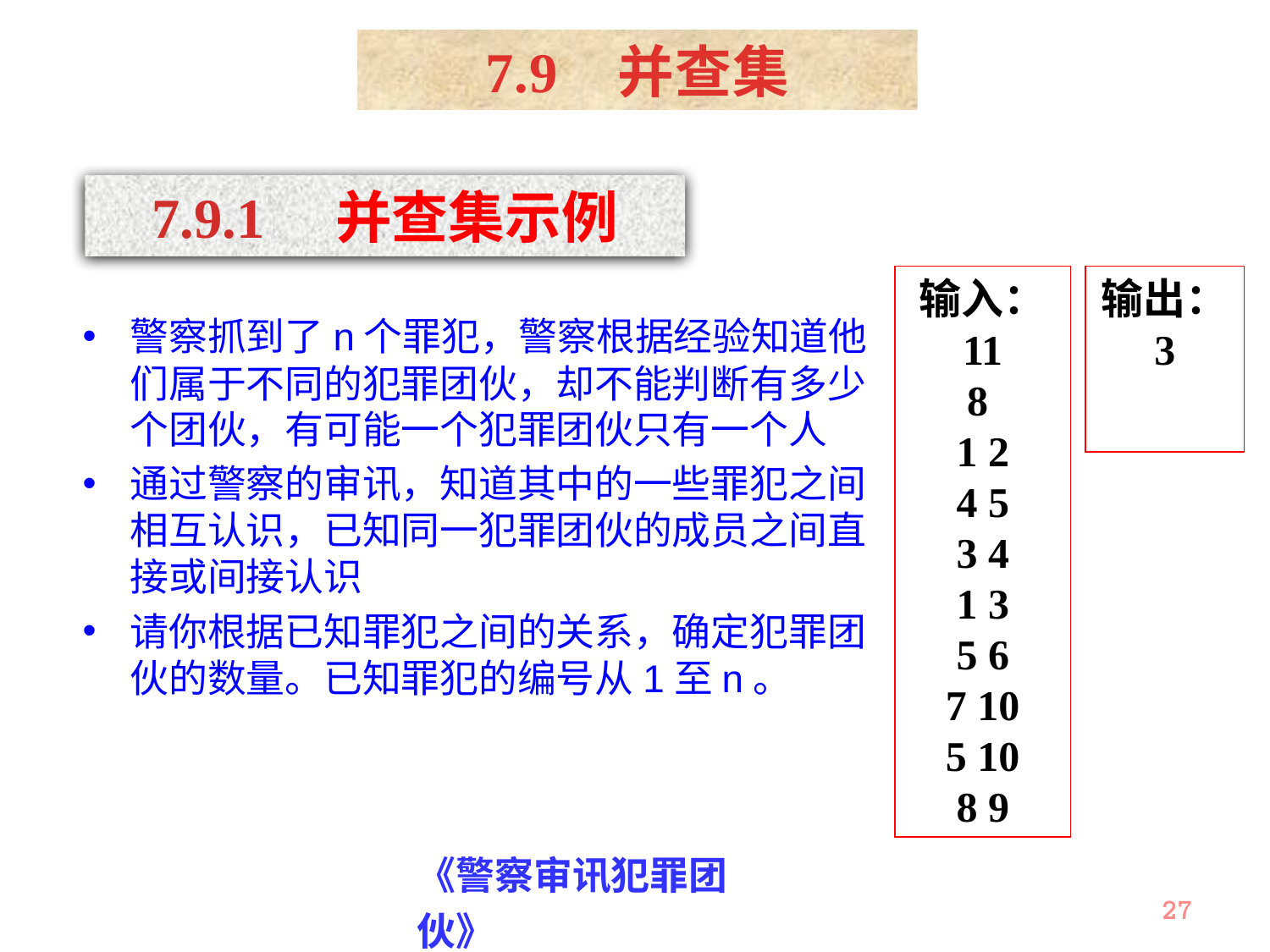

7.9   并查集
7.9.1    并查集示例
输入：
11
8
1 2
4 5
3 4
1 3
5 6
7 10
5 10
8 9
输出：
3

警察抓到了n个罪犯，警察根据经验知道他们属于不同的犯罪团伙，却不能判断有多少个团伙，有可能一个犯罪团伙只有一个人
通过警察的审讯，知道其中的一些罪犯之间相互认识，已知同一犯罪团伙的成员之间直接或间接认识
请你根据已知罪犯之间的关系，确定犯罪团伙的数量。已知罪犯的编号从1至n。
《警察审讯犯罪团伙》
27